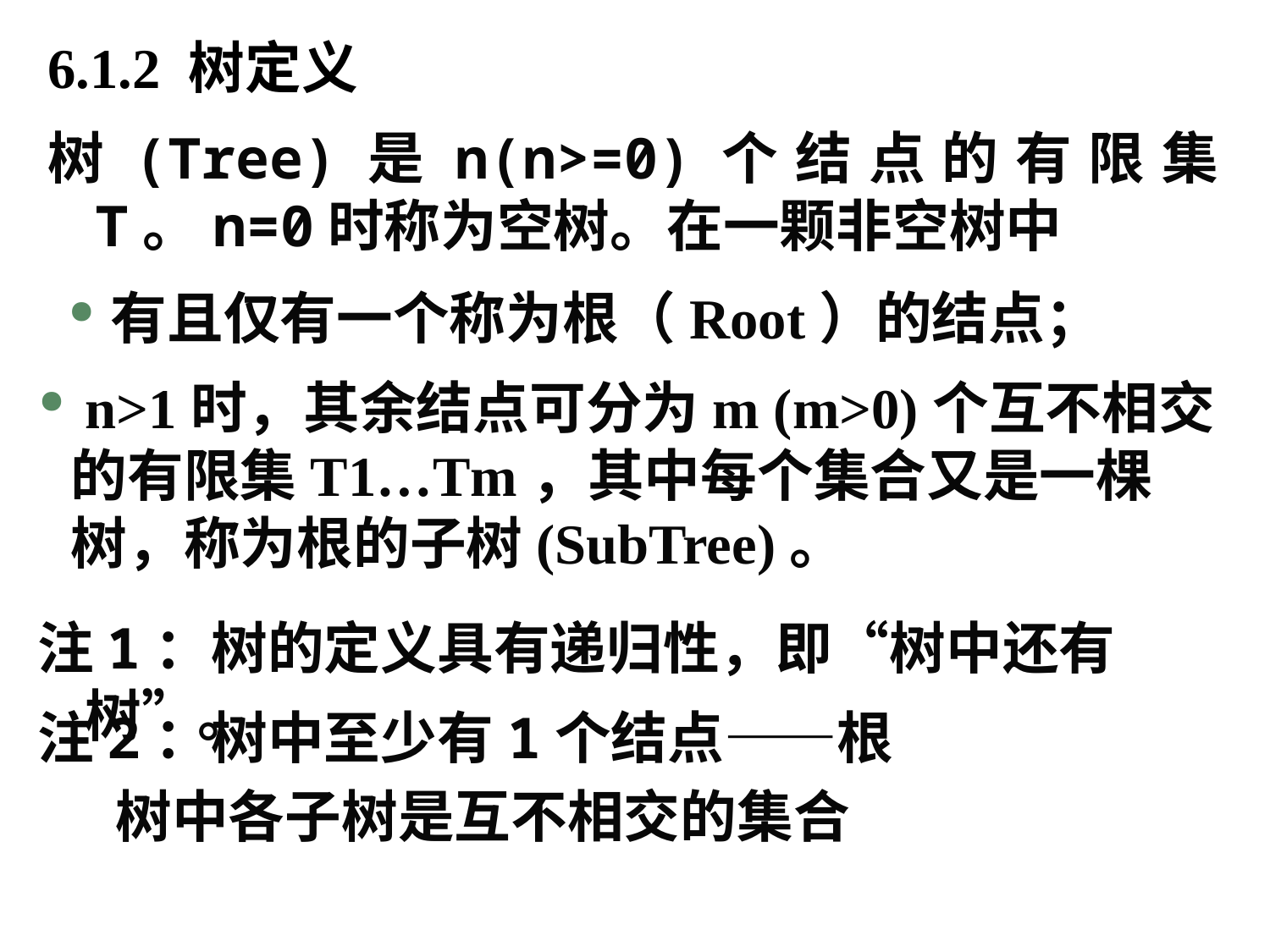

# 6.1.2 树定义
树(Tree)是n(n>=0)个结点的有限集T。n=0时称为空树。在一颗非空树中
有且仅有一个称为根（Root）的结点；
 n>1时，其余结点可分为m (m>0)个互不相交的有限集T1…Tm，其中每个集合又是一棵树，称为根的子树(SubTree)。
注1：树的定义具有递归性，即“树中还有树”。
注2：树中至少有1个结点——根
     树中各子树是互不相交的集合